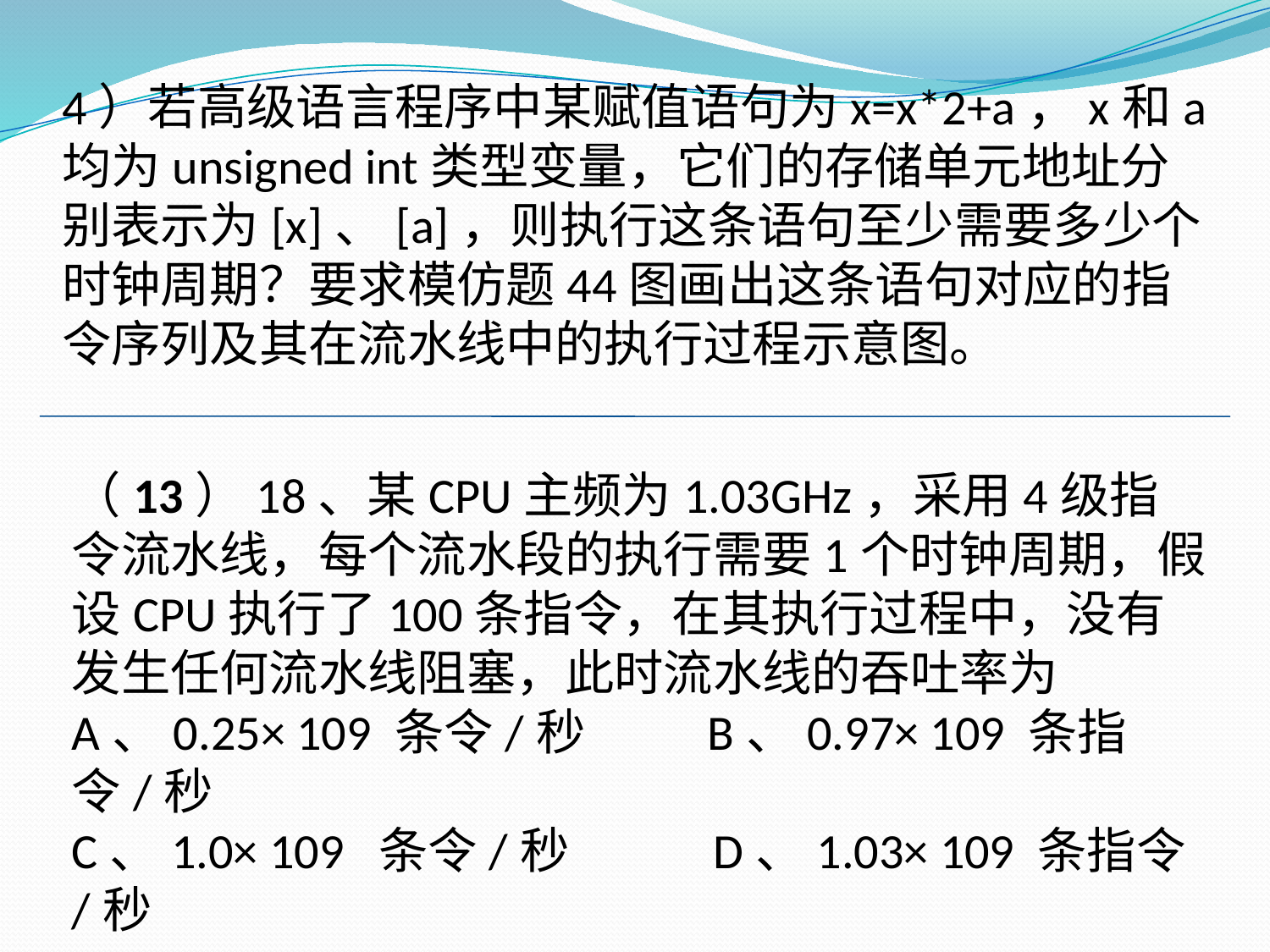

4）若高级语言程序中某赋值语句为x=x*2+a，x和a均为unsigned int类型变量，它们的存储单元地址分别表示为[x]、[a]，则执行这条语句至少需要多少个时钟周期？要求模仿题44图画出这条语句对应的指令序列及其在流水线中的执行过程示意图。

（13）18、某CPU主频为1.03GHz，采用4级指令流水线，每个流水段的执行需要1个时钟周期，假设CPU执行了100条指令，在其执行过程中，没有发生任何流水线阻塞，此时流水线的吞吐率为
A、0.25× 109 条令/秒          B、0.97× 109 条指令/秒
C、1.0× 109  条令/秒            D、1.03× 109 条指令/秒